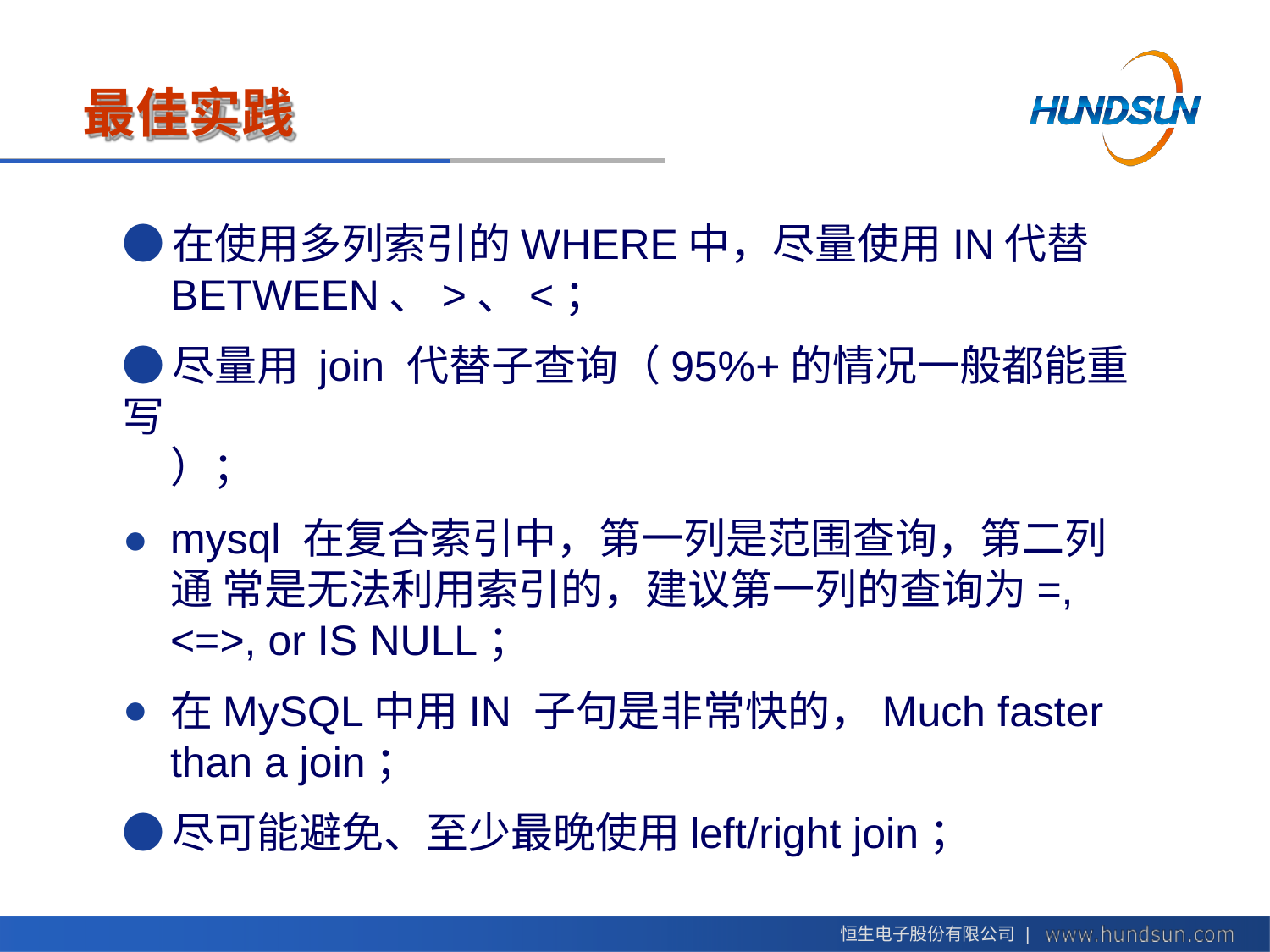

# 最佳实践
●	在使用多列索引的WHERE中，尽量使用IN代替
BETWEEN、>、<；
●	尽量用 join 代替子查询（95%+的情况一般都能重写
）；
●	mysql 在复合索引中，第一列是范围查询，第二列通 常是无法利用索引的，建议第一列的查询为=, <=>, or IS NULL；
在MySQL中用IN 子句是非常快的，Much faster than a join；
●	尽可能避免、至少最晚使用left/right join；
恒生电子股份有限公司 |